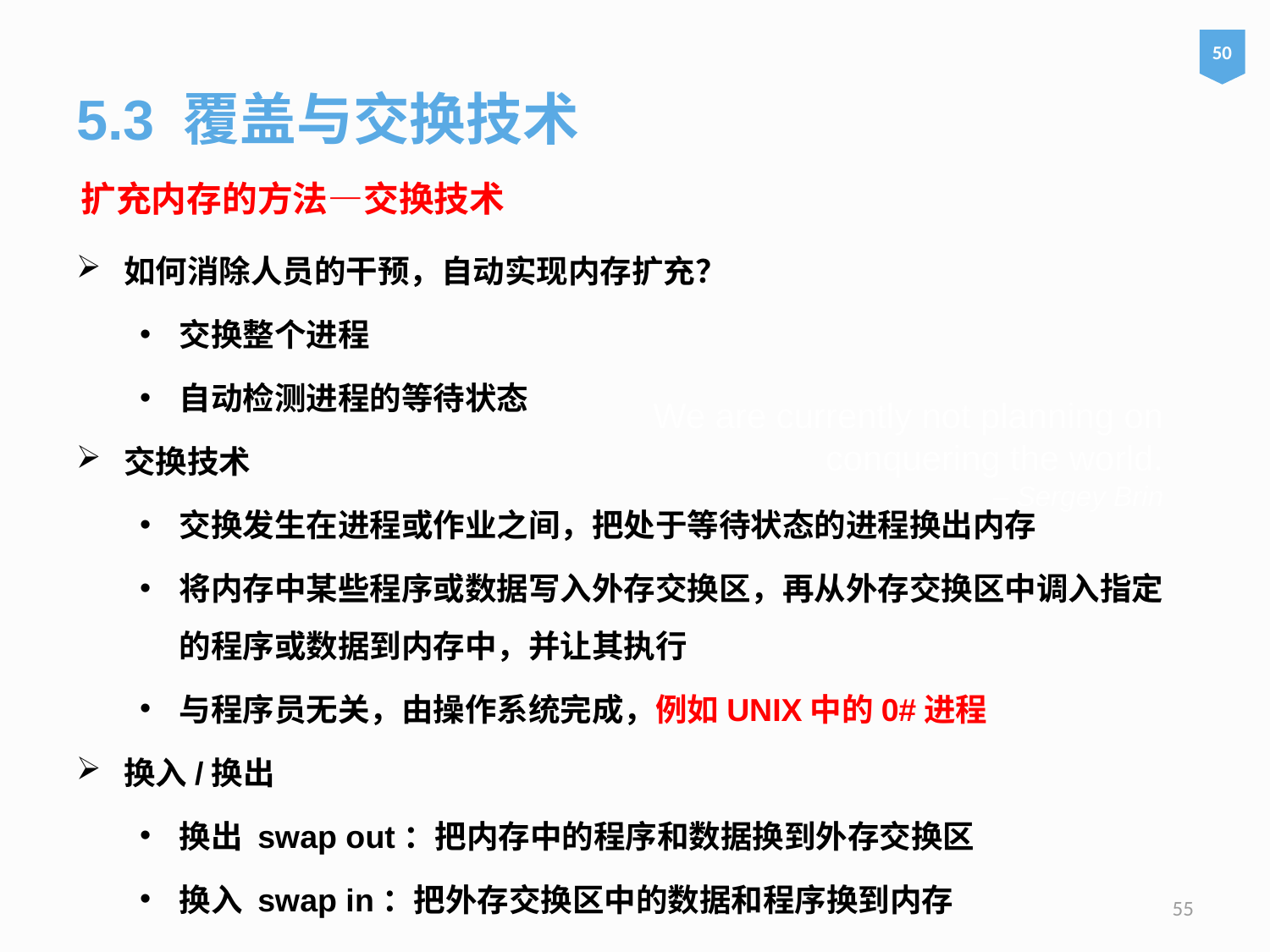

50
5.3 覆盖与交换技术
扩充内存的方法—交换技术
如何消除人员的干预，自动实现内存扩充？
交换整个进程
自动检测进程的等待状态
交换技术
交换发生在进程或作业之间，把处于等待状态的进程换出内存
将内存中某些程序或数据写入外存交换区，再从外存交换区中调入指定的程序或数据到内存中，并让其执行
与程序员无关，由操作系统完成，例如UNIX中的0#进程
换入/换出
换出 swap out：把内存中的程序和数据换到外存交换区
换入 swap in：把外存交换区中的数据和程序换到内存

# We are currently not planning on conquering the world. – Sergey Brin
55